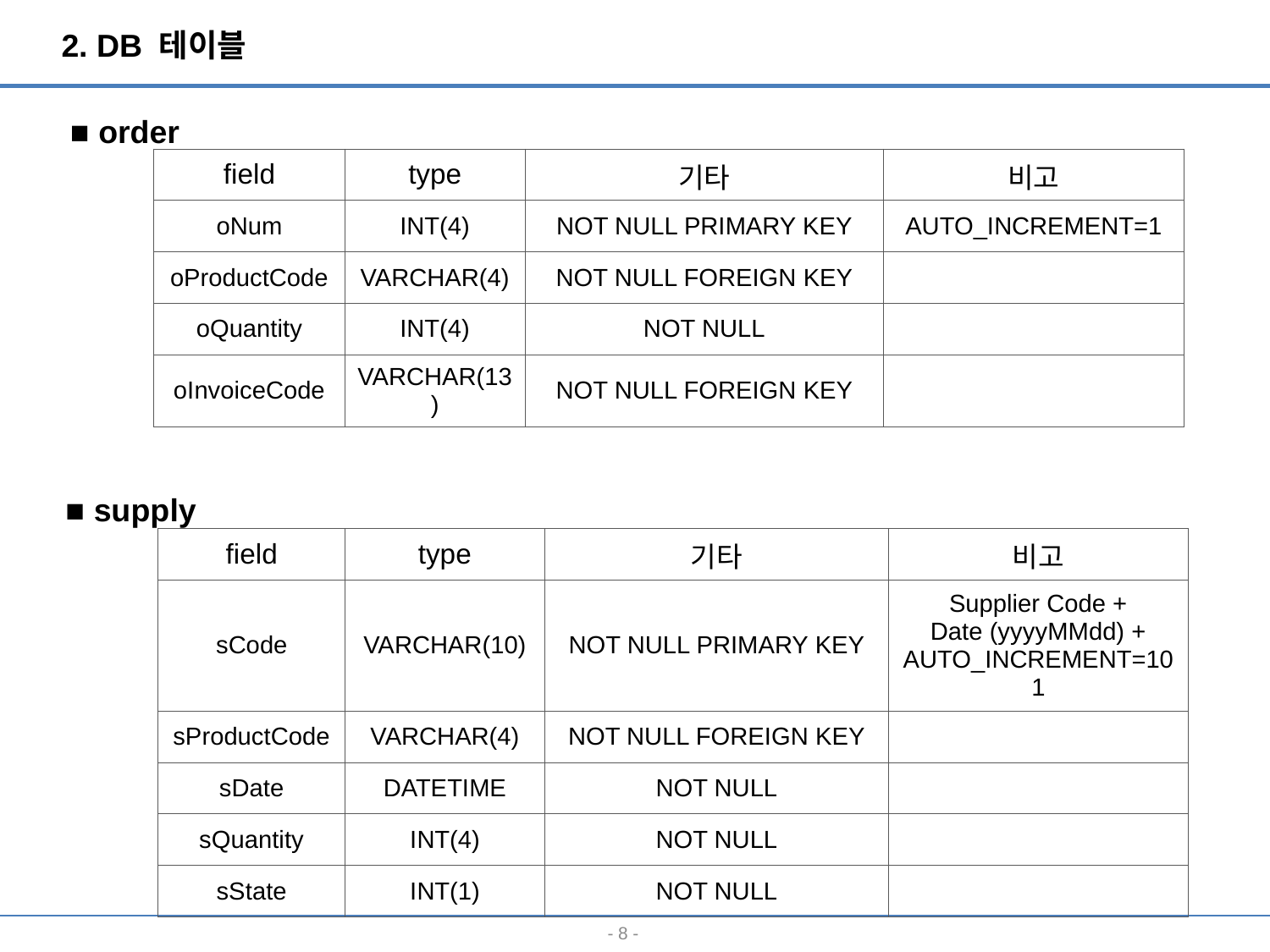

2. DB 테이블
■ order
| field | type | 기타 | 비고 |
| --- | --- | --- | --- |
| oNum | INT(4) | NOT NULL PRIMARY KEY | AUTO\_INCREMENT=1 |
| oProductCode | VARCHAR(4) | NOT NULL FOREIGN KEY |  |
| oQuantity | INT(4) | NOT NULL |  |
| oInvoiceCode | VARCHAR(13) | NOT NULL FOREIGN KEY |  |
■ supply
| field | type | 기타 | 비고 |
| --- | --- | --- | --- |
| sCode | VARCHAR(10) | NOT NULL PRIMARY KEY | Supplier Code + Date (yyyyMMdd) + AUTO\_INCREMENT=101 |
| sProductCode | VARCHAR(4) | NOT NULL FOREIGN KEY |  |
| sDate | DATETIME | NOT NULL |  |
| sQuantity | INT(4) | NOT NULL |  |
| sState | INT(1) | NOT NULL |  |
- 8 -